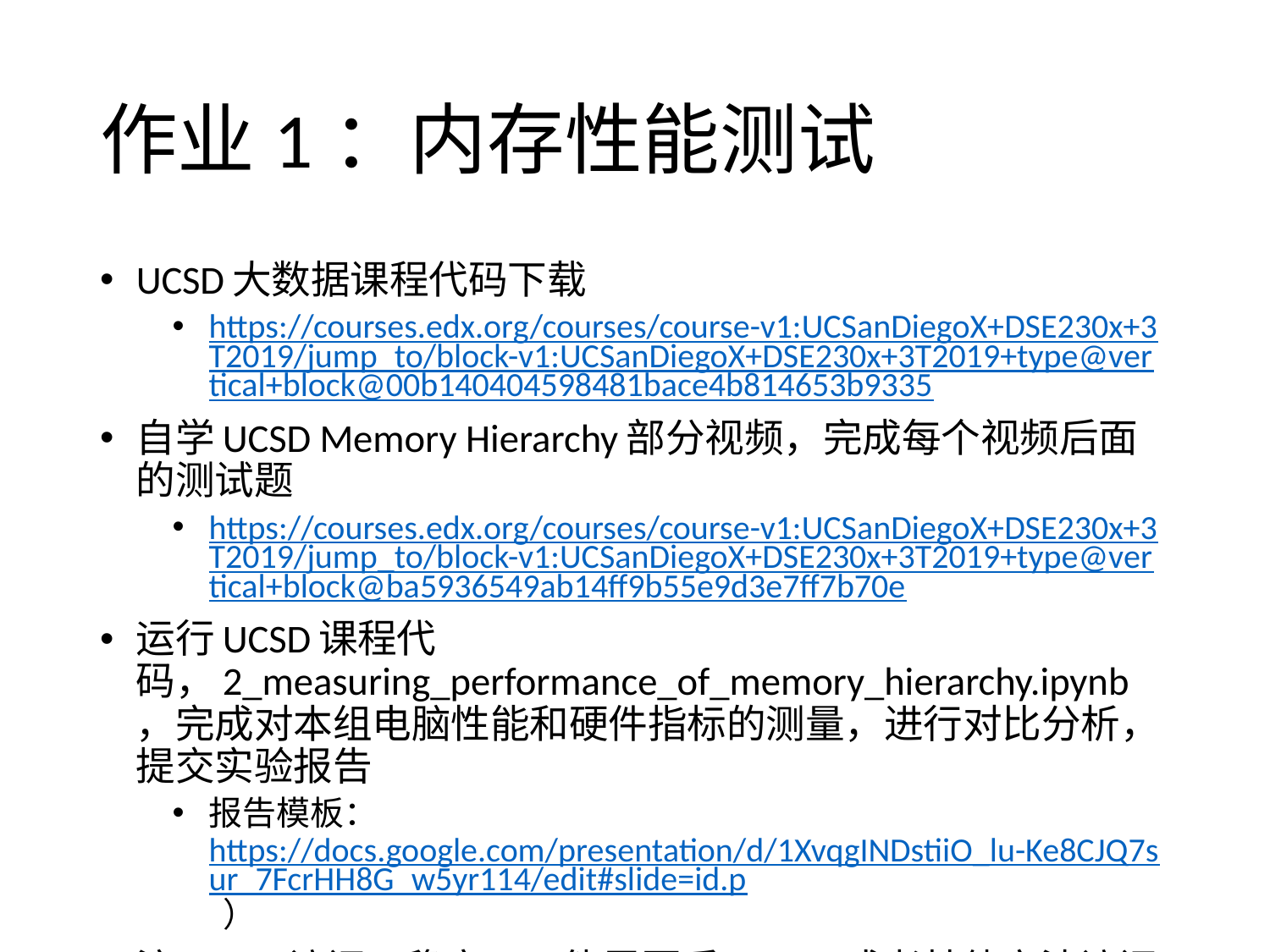

# 作业1：内存性能测试
UCSD大数据课程代码下载
https://courses.edx.org/courses/course-v1:UCSanDiegoX+DSE230x+3T2019/jump_to/block-v1:UCSanDiegoX+DSE230x+3T2019+type@vertical+block@00b140404598481bace4b814653b9335
自学UCSD Memory Hierarchy部分视频，完成每个视频后面的测试题
https://courses.edx.org/courses/course-v1:UCSanDiegoX+DSE230x+3T2019/jump_to/block-v1:UCSanDiegoX+DSE230x+3T2019+type@vertical+block@ba5936549ab14ff9b55e9d3e7ff7b70e
运行UCSD课程代码，2_measuring_performance_of_memory_hierarchy.ipynb，完成对本组电脑性能和硬件指标的测量，进行对比分析，提交实验报告
报告模板：https://docs.google.com/presentation/d/1XvqgINDstiiO_lu-Ke8CJQ7sur_7FcrHH8G_w5yr114/edit#slide=id.p ）
注：edx访问不稳定，可能需要采用IPv6或者其他方法访问